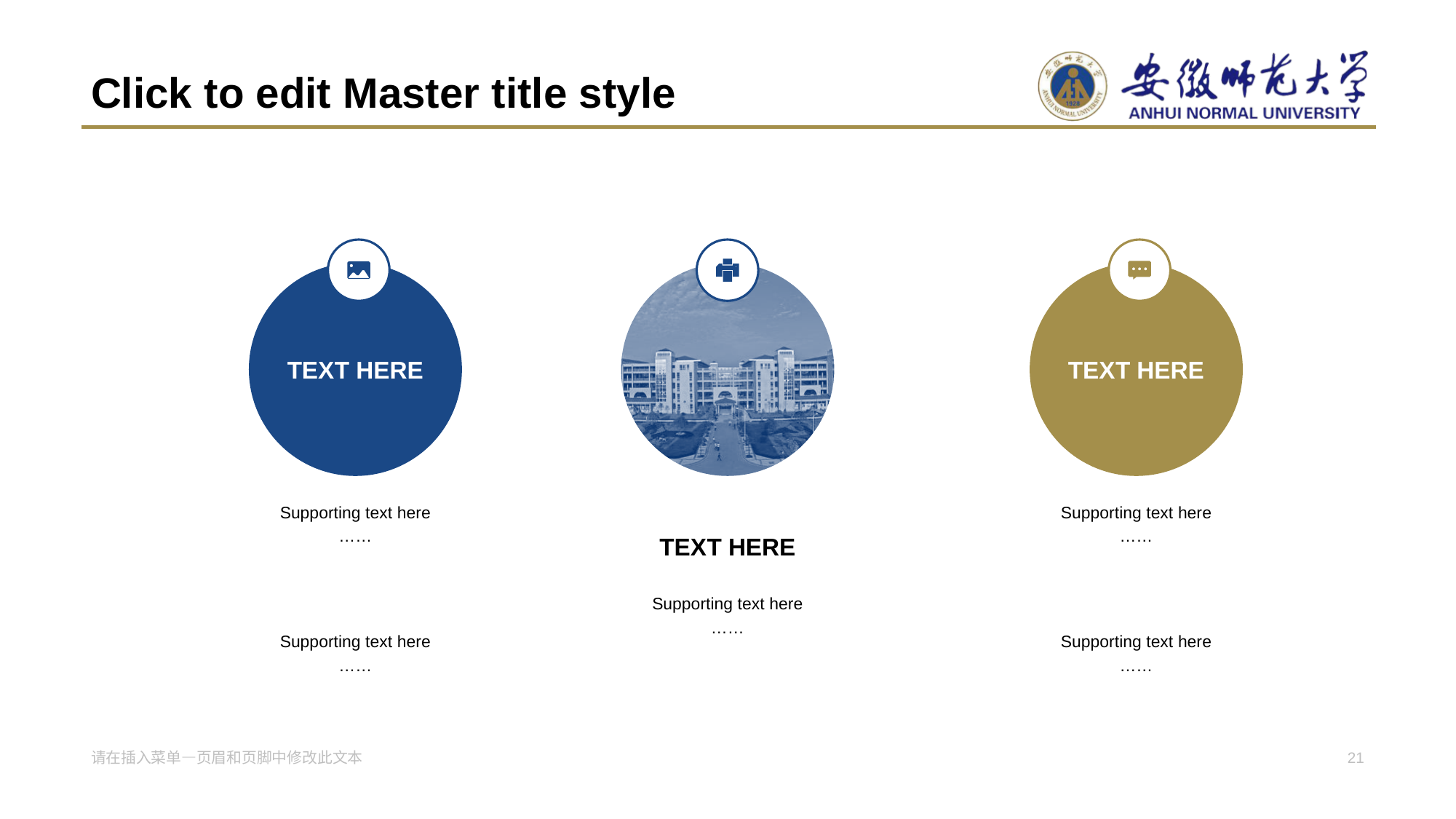

# Click to edit Master title style

TEX T HERE
TEX T HERE
Supporting text here
……
Supporting text here
……
TEX T HERE
Supporting text here
……
Supporting text here
……
Supporting text here
……
请在插入菜单—页眉和页脚中修改此文本
21